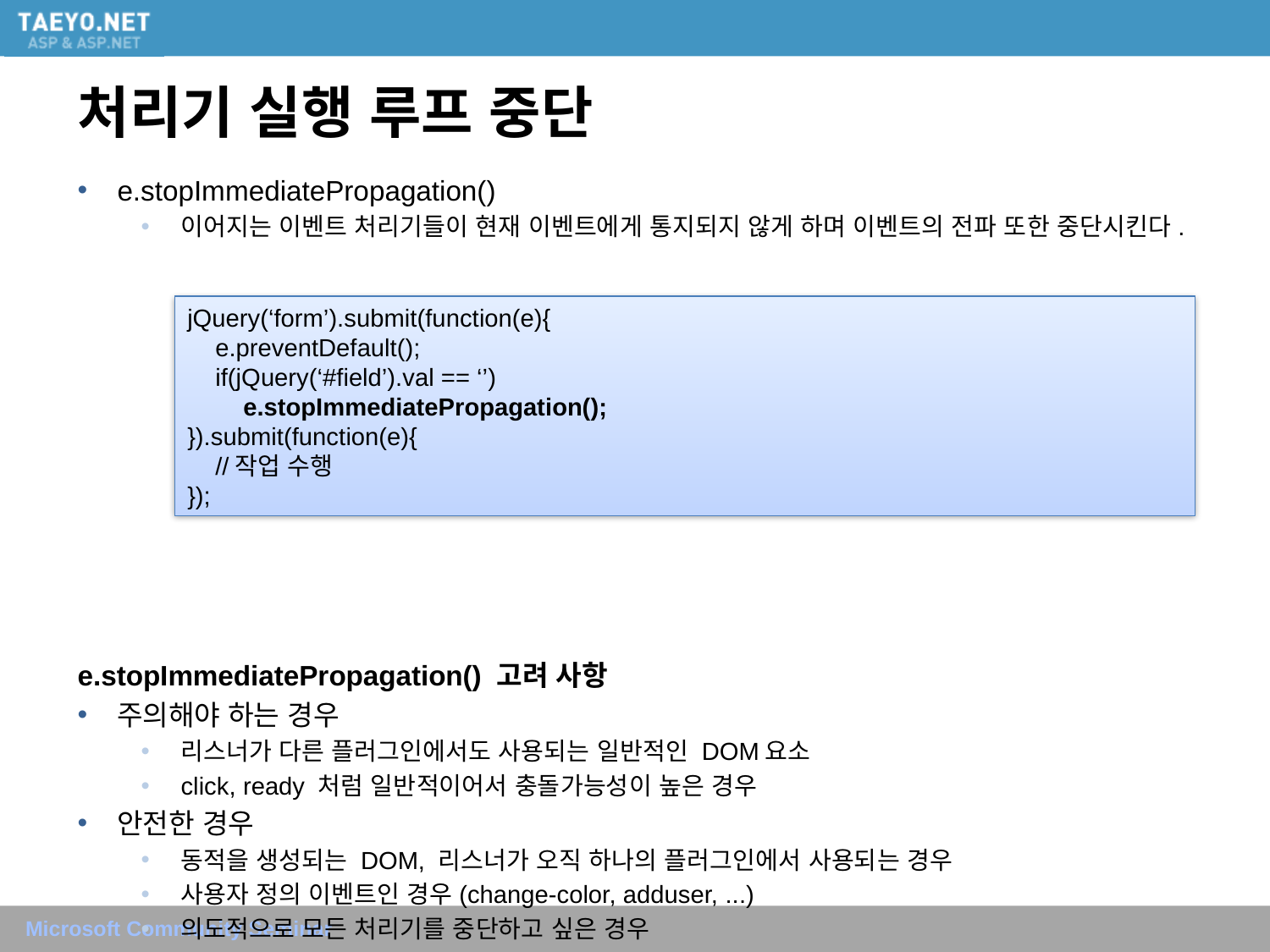

# 처리기 실행 루프 중단
e.stopImmediatePropagation()
이어지는 이벤트 처리기들이 현재 이벤트에게 통지되지 않게 하며 이벤트의 전파 또한 중단시킨다.

e.stopImmediatePropagation() 고려 사항
주의해야 하는 경우
리스너가 다른 플러그인에서도 사용되는 일반적인 DOM요소
click, ready 처럼 일반적이어서 충돌가능성이 높은 경우
안전한 경우
동적을 생성되는 DOM, 리스너가 오직 하나의 플러그인에서 사용되는 경우
사용자 정의 이벤트인 경우(change-color, adduser, ...)
의도적으로 모든 처리기를 중단하고 싶은 경우
jQuery(‘form’).submit(function(e){
    e.preventDefault();
    if(jQuery(‘#field’).val == ‘’)
        e.stopImmediatePropagation();
}).submit(function(e){
    //작업 수행
});